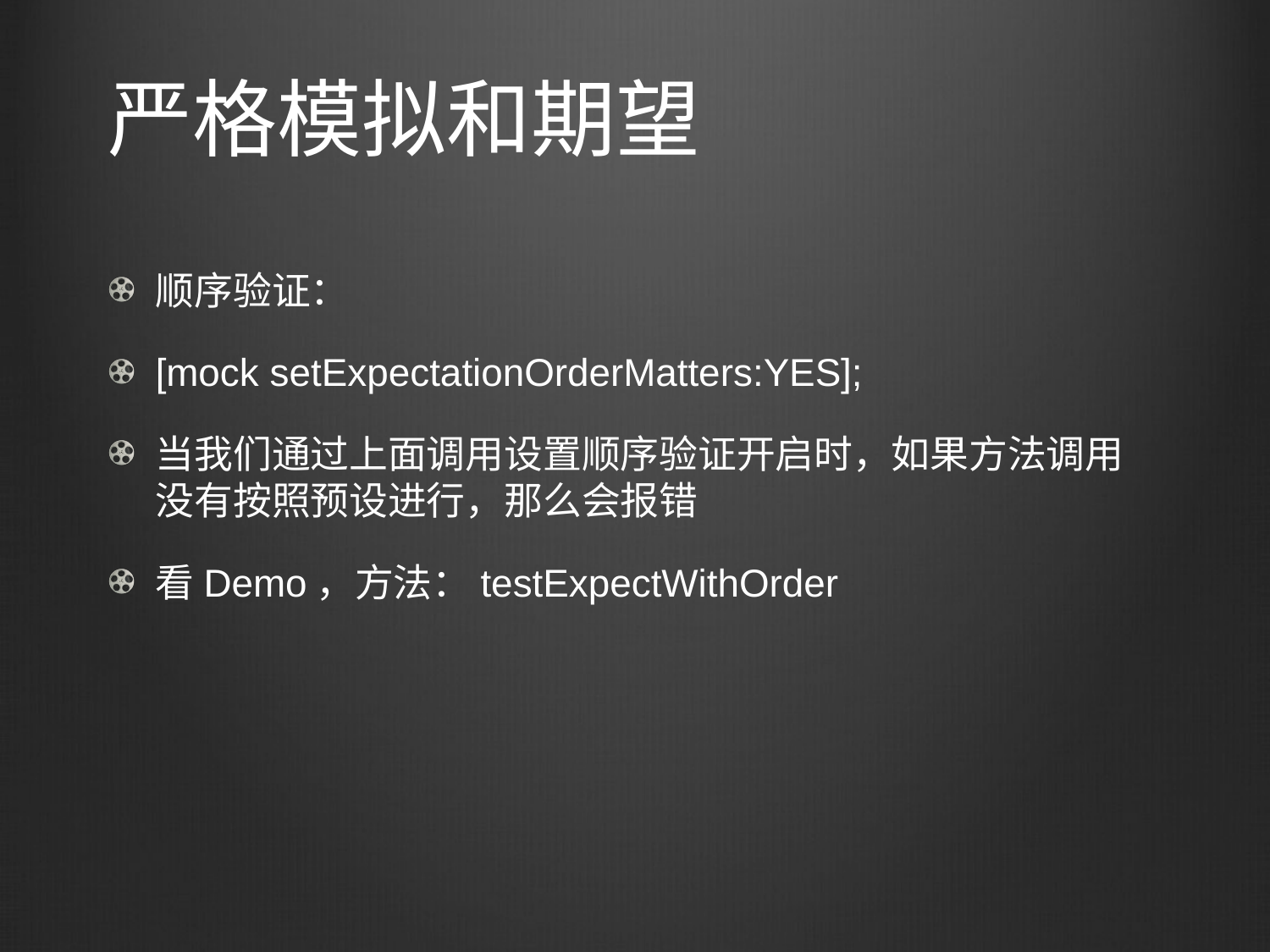

# 严格模拟和期望
顺序验证：
[mock setExpectationOrderMatters:YES];
当我们通过上面调用设置顺序验证开启时，如果方法调用没有按照预设进行，那么会报错
看Demo，方法：testExpectWithOrder